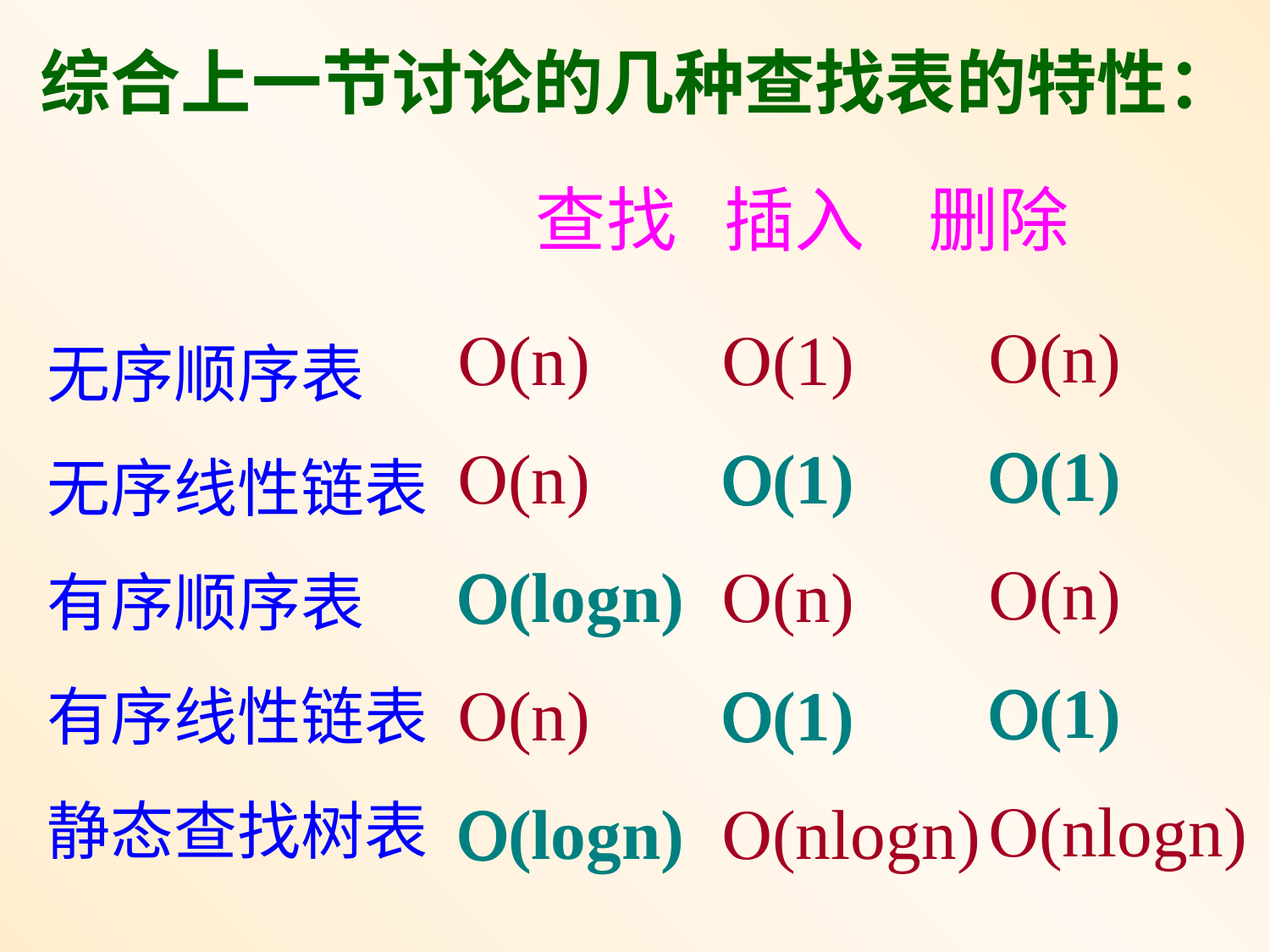

综合上一节讨论的几种查找表的特性：
查找   插入    删除
Ο(n)
Ο(1)
Ο(n)
Ο(1)
Ο(nlogn)
Ο(n)
Ο(n)
Ο(logn)
Ο(n)
Ο(logn)
Ο(1)
Ο(1)
Ο(n)
Ο(1)
Ο(nlogn)
无序顺序表
无序线性链表
有序顺序表
有序线性链表
静态查找树表